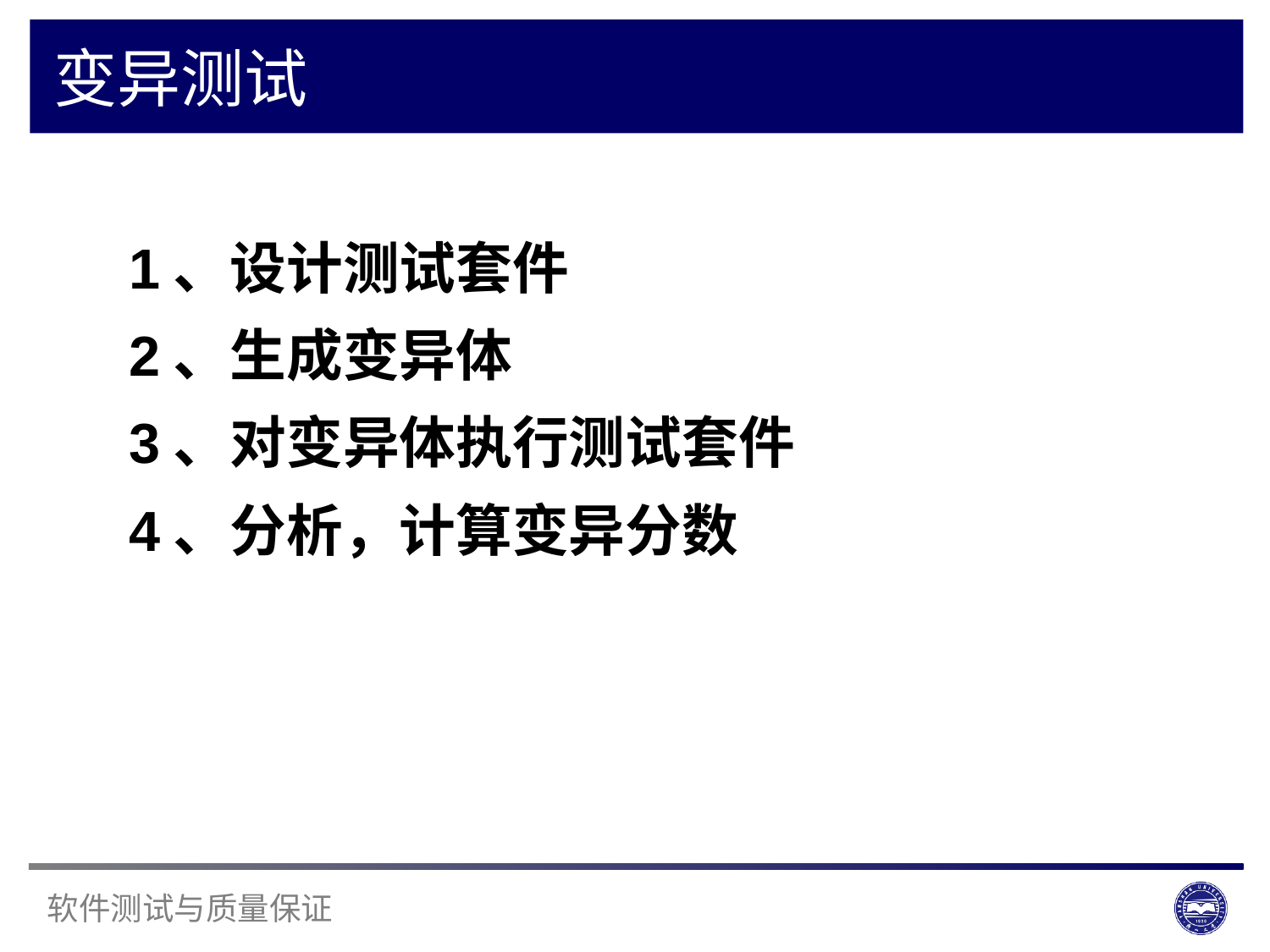

变异测试
1、设计测试套件
2、生成变异体
3、对变异体执行测试套件
4、分析，计算变异分数